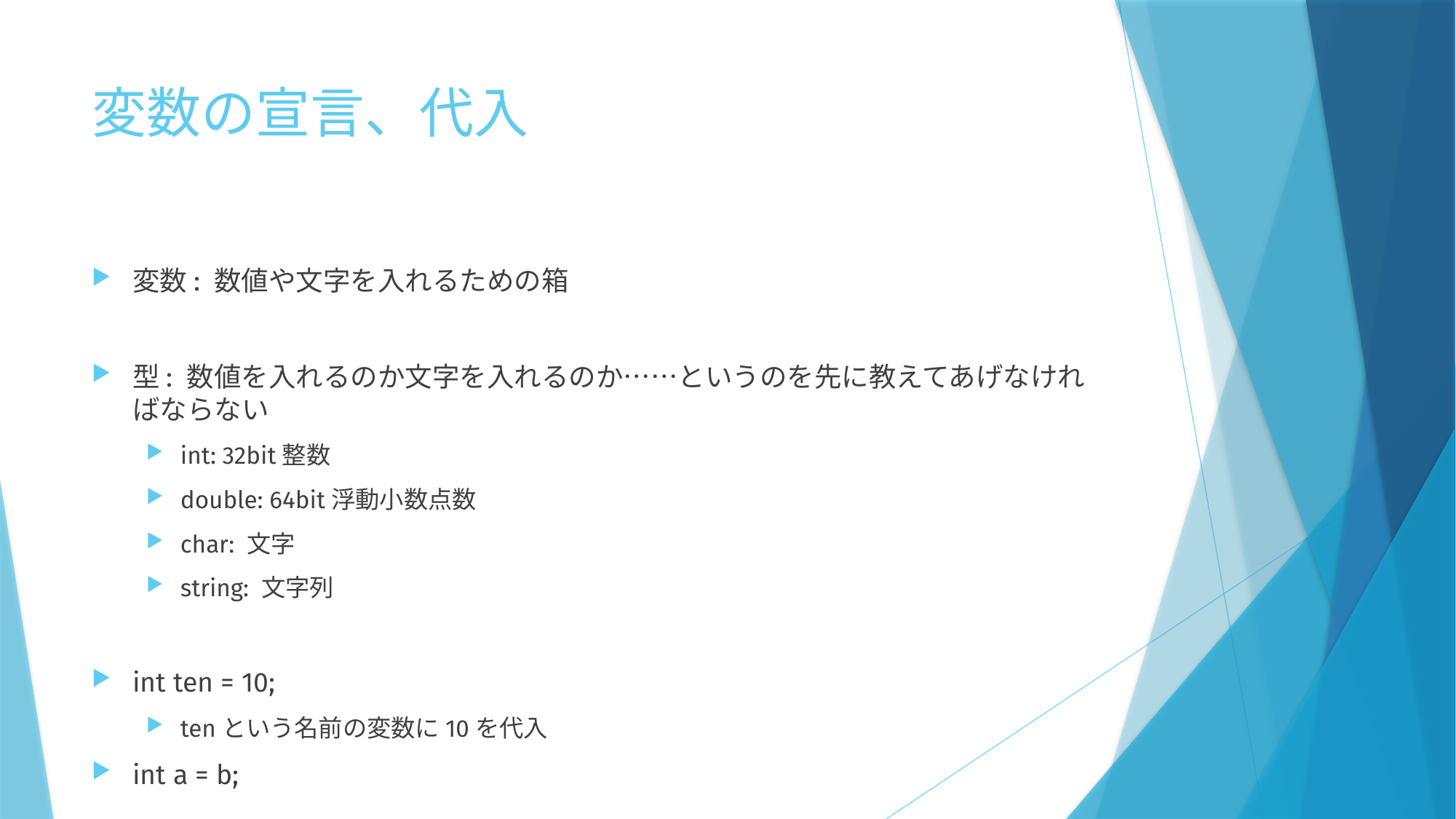

# 変数の宣言、代入
変数: 数値や文字を入れるための箱

型: 数値を入れるのか文字を入れるのか……というのを先に教えてあげなければならない
int: 32bit整数
double: 64bit浮動小数点数
char: 文字
string: 文字列

int ten = 10;
tenという名前の変数に10を代入
int a = b;